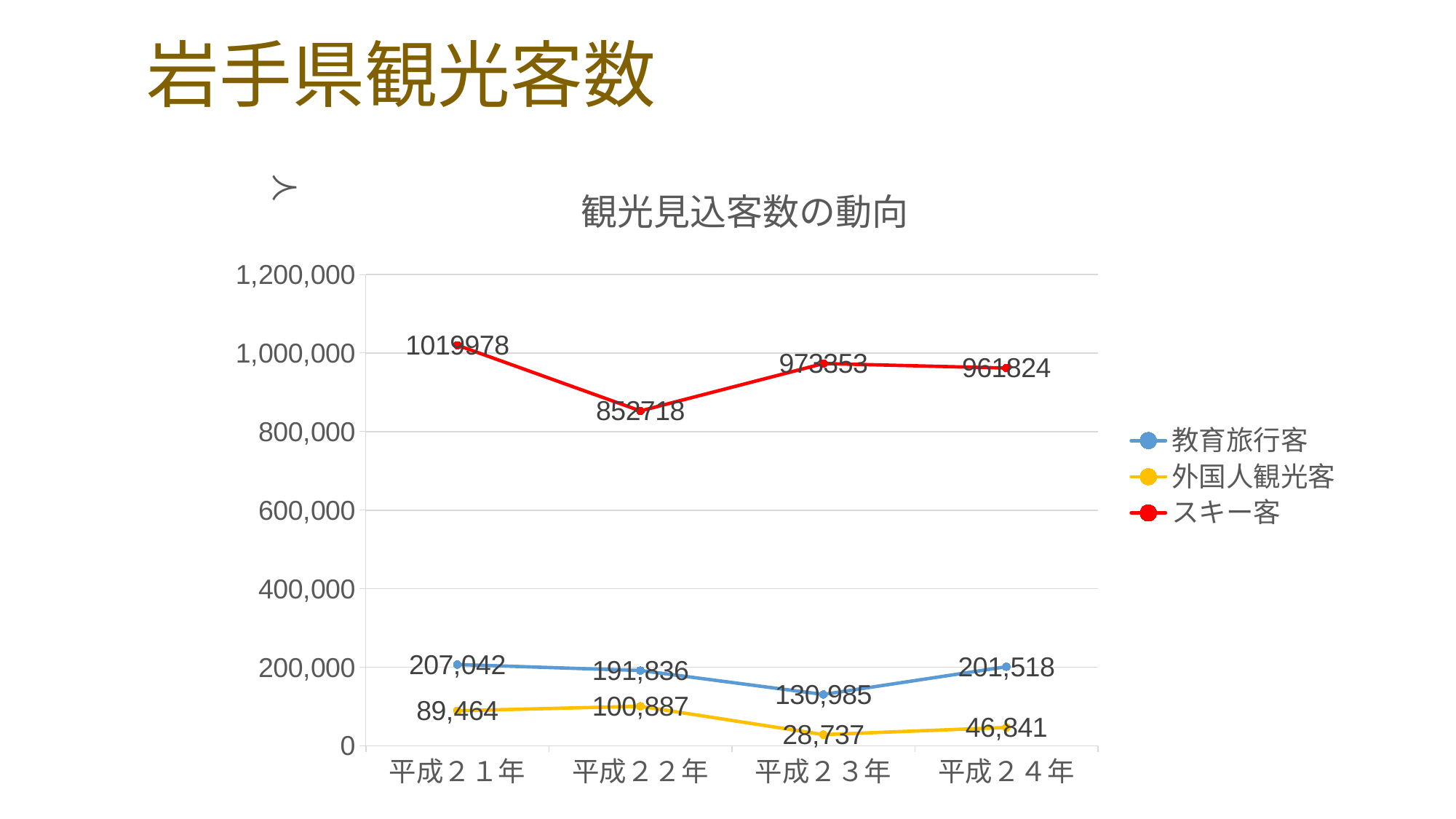

岩手県観光客数

### Chart: 観光見込客数の動向

| Category | 教育旅行客 | 外国人観光客 | スキー客 |
|---|---|---|---|
| 平成２１年 | 207042.0 | 89464.0 | 1019978.0 |
| 平成２２年 | 191836.0 | 100887.0 | 852718.0 |
| 平成２３年 | 130985.0 | 28737.0 | 973353.0 |
| 平成２４年 | 201518.0 | 46841.0 | 961824.0 |